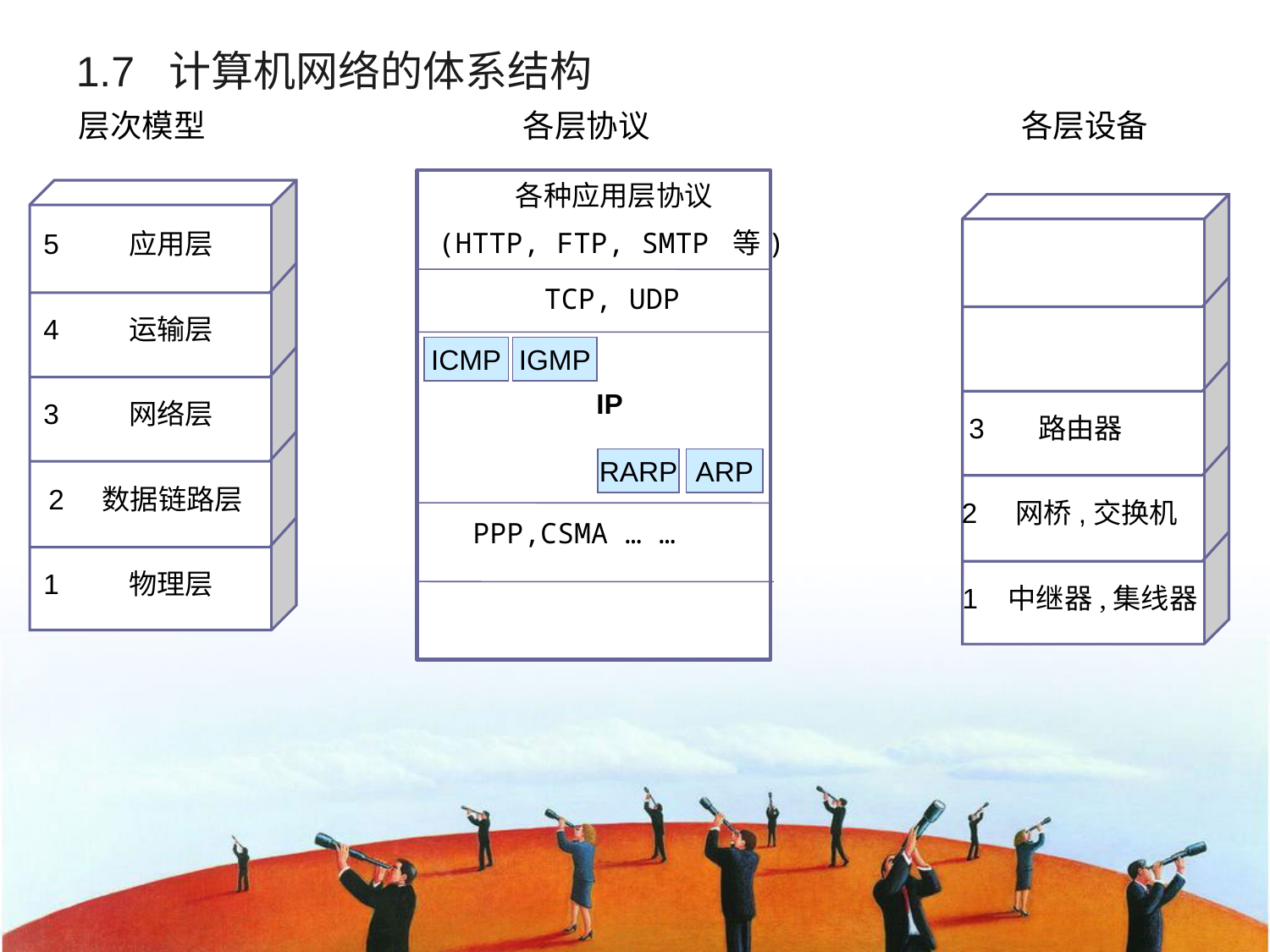

1.7  计算机网络的体系结构
层次模型
各层协议
各层设备

各种应用层协议
(HTTP, FTP, SMTP 等)

TCP, UDP

ICMP
IGMP
IP
RARP
ARP

PPP,CSMA … …

5        应用层
4        运输层
3        网络层
3      路由器
数据链路层
2    数据链路层
数据链路层
2    网桥,交换机
1        物理层
1   中继器,集线器